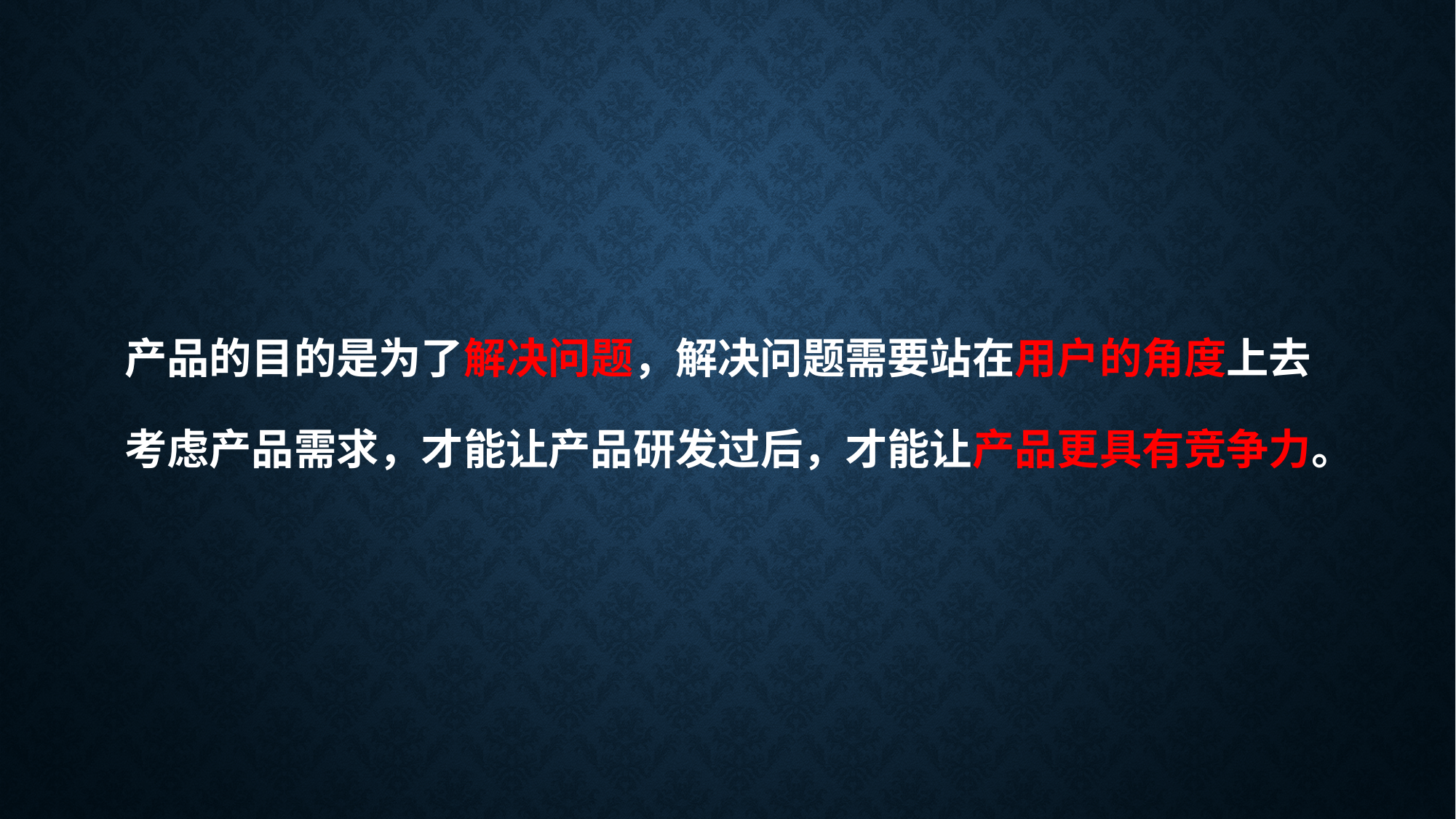

产品的目的是为了解决问题，解决问题需要站在用户的角度上去
考虑产品需求，才能让产品研发过后，才能让产品更具有竞争力。